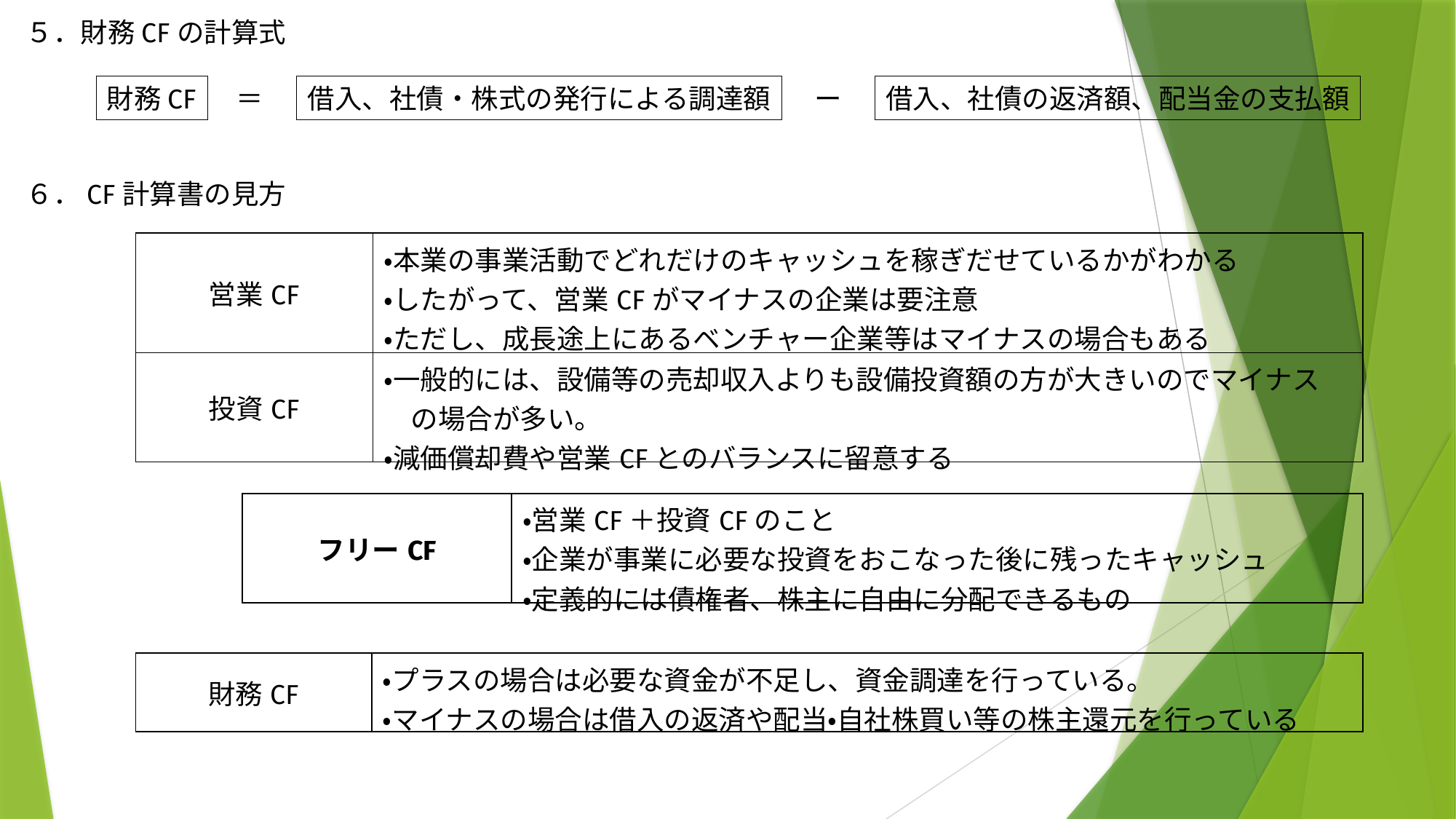

５．財務CFの計算式
財務CF
＝
借入、社債・株式の発行による調達額
ー
借入、社債の返済額、配当金の支払額
６．CF計算書の見方
| 営業CF | ・本業の事業活動でどれだけのキャッシュを稼ぎだせているかがわかる ・したがって、営業CFがマイナスの企業は要注意 ・ただし、成長途上にあるベンチャー企業等はマイナスの場合もある |
| --- | --- |
| 投資CF | ・一般的には、設備等の売却収入よりも設備投資額の方が大きいのでマイナス 　の場合が多い。 ・減価償却費や営業CFとのバランスに留意する |
| フリーCF | ・営業CF＋投資CFのこと ・企業が事業に必要な投資をおこなった後に残ったキャッシュ ・定義的には債権者、株主に自由に分配できるもの |
| --- | --- |
|  |  |
| --- | --- |
| 財務CF | ・プラスの場合は必要な資金が不足し、資金調達を行っている。 ・マイナスの場合は借入の返済や配当・自社株買い等の株主還元を行っている |
| --- | --- |